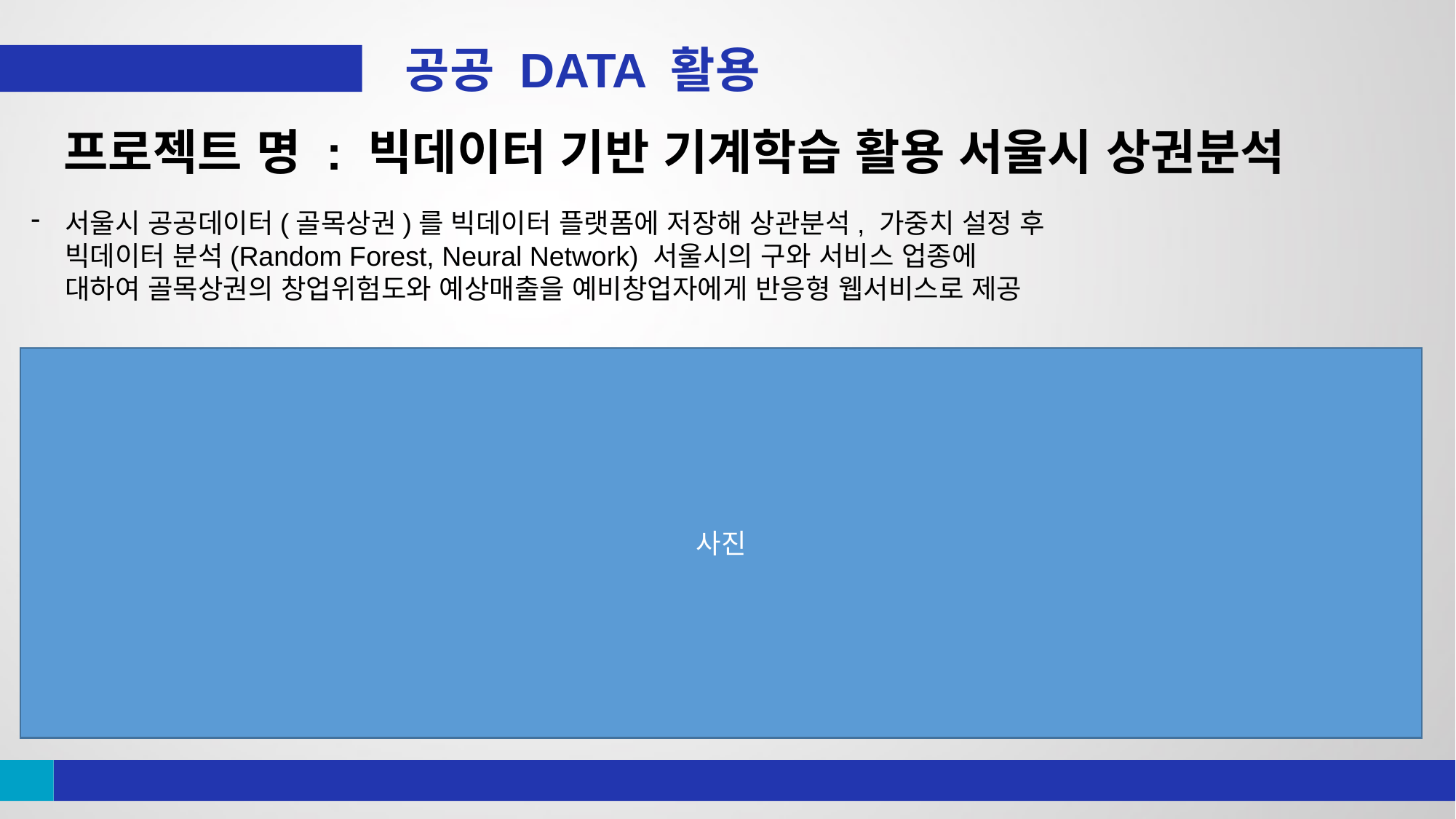

공공 DATA 활용
BIGDATA
청년인재

INTRODUCTION
프로젝트 명 : 빅데이터 기반 기계학습 활용 서울시 상권분석
서울시 공공데이터(골목상권)를 빅데이터 플랫폼에 저장해 상관분석, 가중치 설정 후
빅데이터 분석(Random Forest, Neural Network) 서울시의 구와 서비스 업종에
대하여 골목상권의 창업위험도와 예상매출을 예비창업자에게 반응형 웹서비스로 제공
사진
Team Name

빅데이터 청년인재 일자리 연계사업